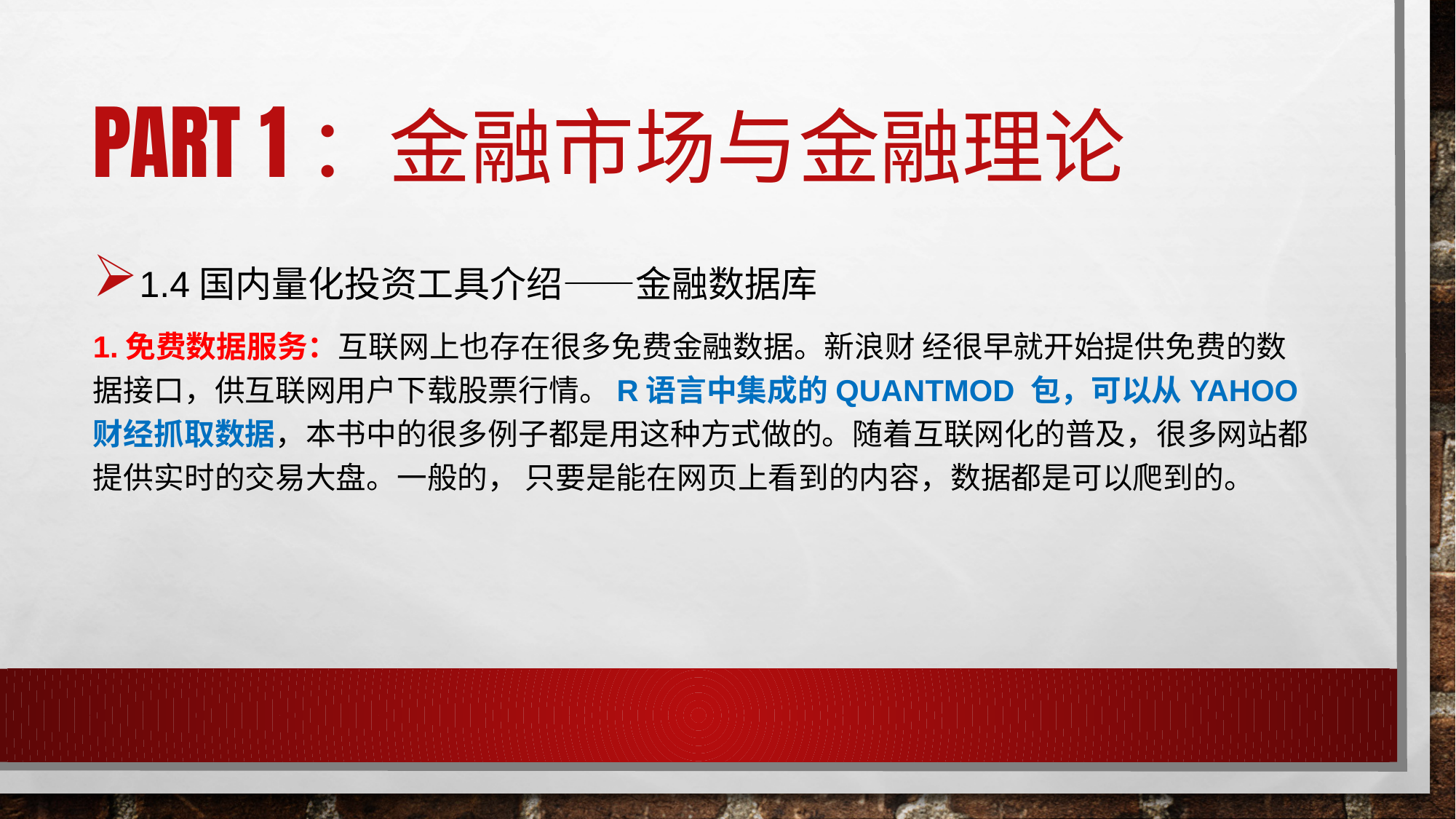

# Part 1：金融市场与金融理论
1.4国内量化投资工具介绍——金融数据库
1.免费数据服务：互联网上也存在很多免费金融数据。新浪财 经很早就开始提供免费的数据接口，供互联网用户下载股票行情。R语言中集成的quantmod 包，可以从Yahoo财经抓取数据，本书中的很多例子都是用这种方式做的。随着互联网化的普及，很多网站都提供实时的交易大盘。一般的， 只要是能在网页上看到的内容，数据都是可以爬到的。